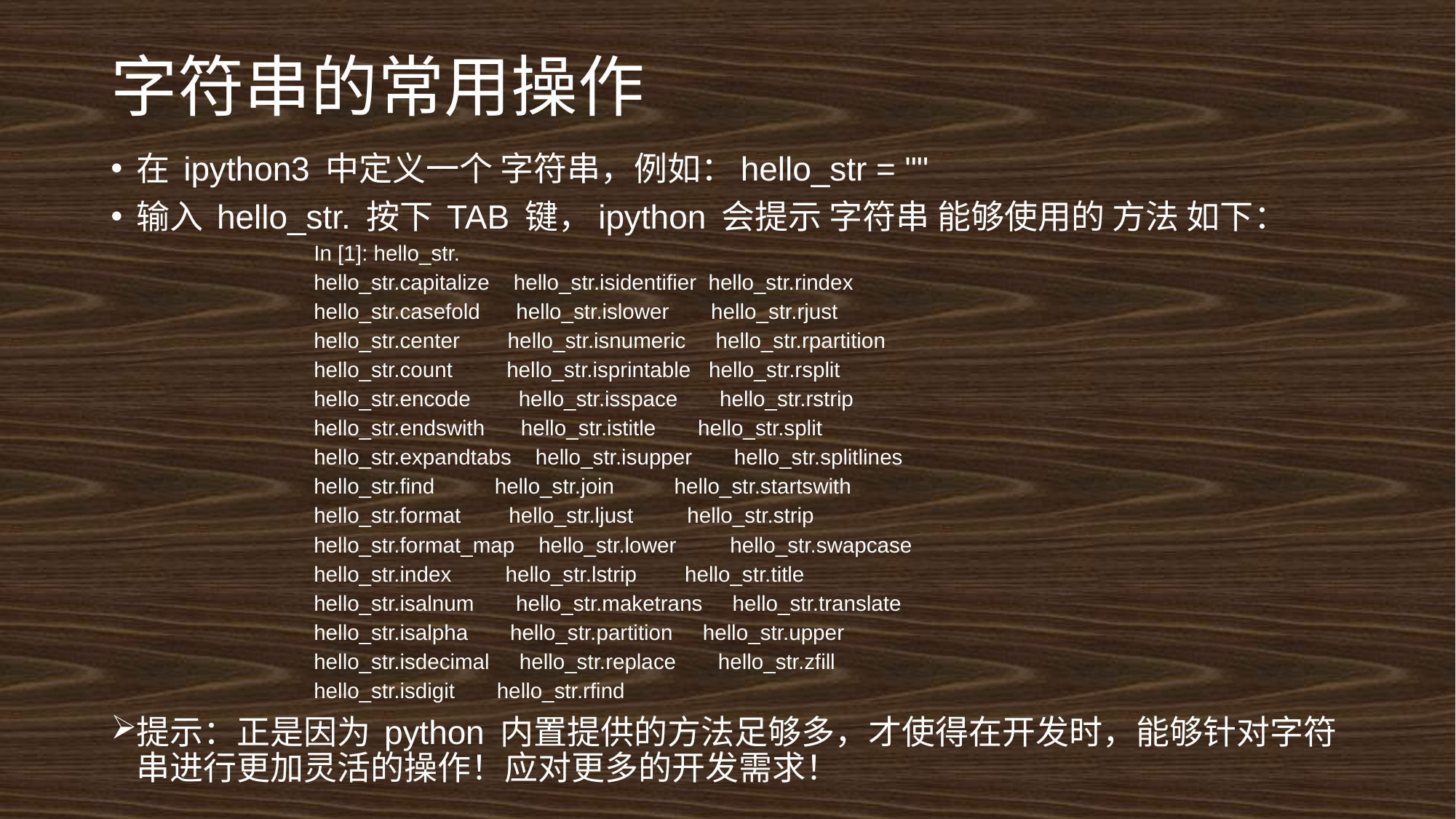

# 字符串的常用操作
在 ipython3 中定义一个 字符串，例如：hello_str = ""
输入 hello_str. 按下 TAB 键，ipython 会提示 字符串 能够使用的 方法 如下：
In [1]: hello_str.
hello_str.capitalize    hello_str.isidentifier  hello_str.rindex
hello_str.casefold      hello_str.islower       hello_str.rjust
hello_str.center        hello_str.isnumeric     hello_str.rpartition
hello_str.count         hello_str.isprintable   hello_str.rsplit
hello_str.encode        hello_str.isspace       hello_str.rstrip
hello_str.endswith      hello_str.istitle       hello_str.split
hello_str.expandtabs    hello_str.isupper       hello_str.splitlines
hello_str.find          hello_str.join          hello_str.startswith
hello_str.format        hello_str.ljust         hello_str.strip
hello_str.format_map    hello_str.lower         hello_str.swapcase
hello_str.index         hello_str.lstrip        hello_str.title
hello_str.isalnum       hello_str.maketrans     hello_str.translate
hello_str.isalpha       hello_str.partition     hello_str.upper
hello_str.isdecimal     hello_str.replace       hello_str.zfill
hello_str.isdigit       hello_str.rfind
提示：正是因为 python 内置提供的方法足够多，才使得在开发时，能够针对字符串进行更加灵活的操作！应对更多的开发需求！